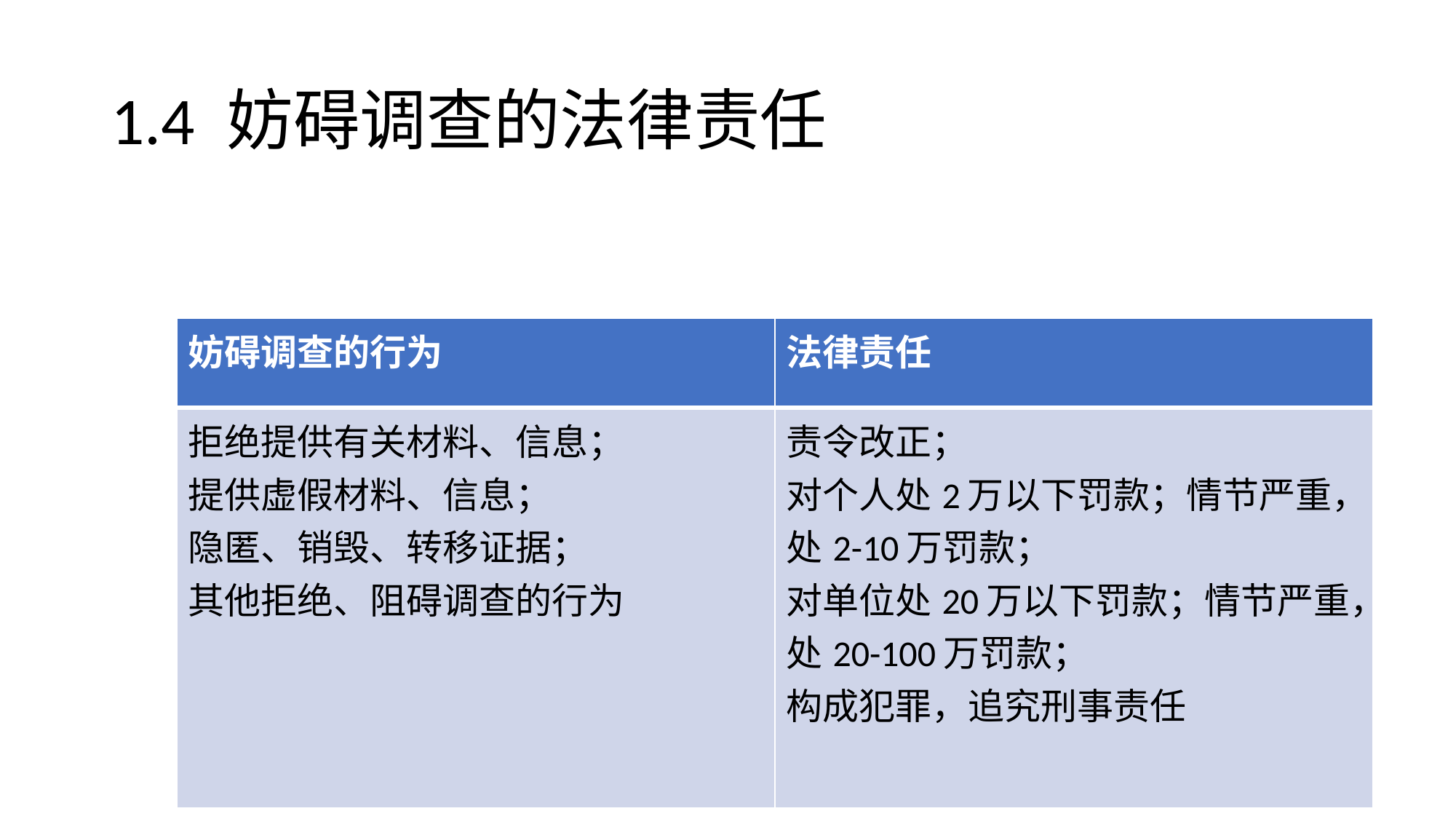

# 1.4 妨碍调查的法律责任
| 妨碍调查的行为 | 法律责任 |
| --- | --- |
| 拒绝提供有关材料、信息； 提供虚假材料、信息； 隐匿、销毁、转移证据； 其他拒绝、阻碍调查的行为 | 责令改正； 对个人处2万以下罚款；情节严重，处2-10万罚款； 对单位处20万以下罚款；情节严重，处20-100万罚款； 构成犯罪，追究刑事责任 |